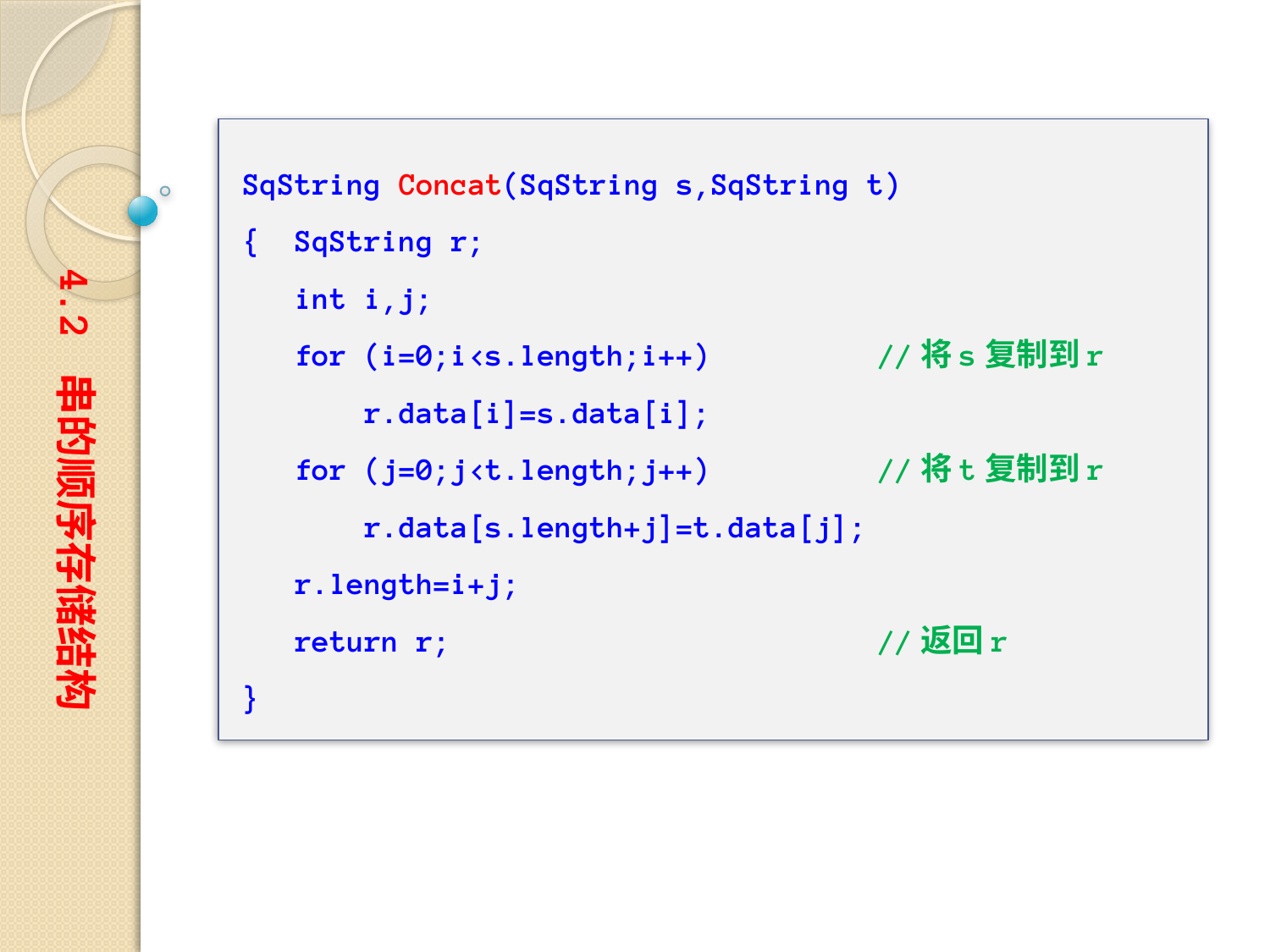

SqString Concat(SqString s,SqString t)
{  SqString r;
   int i,j;
   for (i=0;i<s.length;i++)		//将s复制到r
       r.data[i]=s.data[i];
   for (j=0;j<t.length;j++)		//将t复制到r
       r.data[s.length+j]=t.data[j];
   r.length=i+j;
   return r;				//返回r
}
4.2 串的顺序存储结构